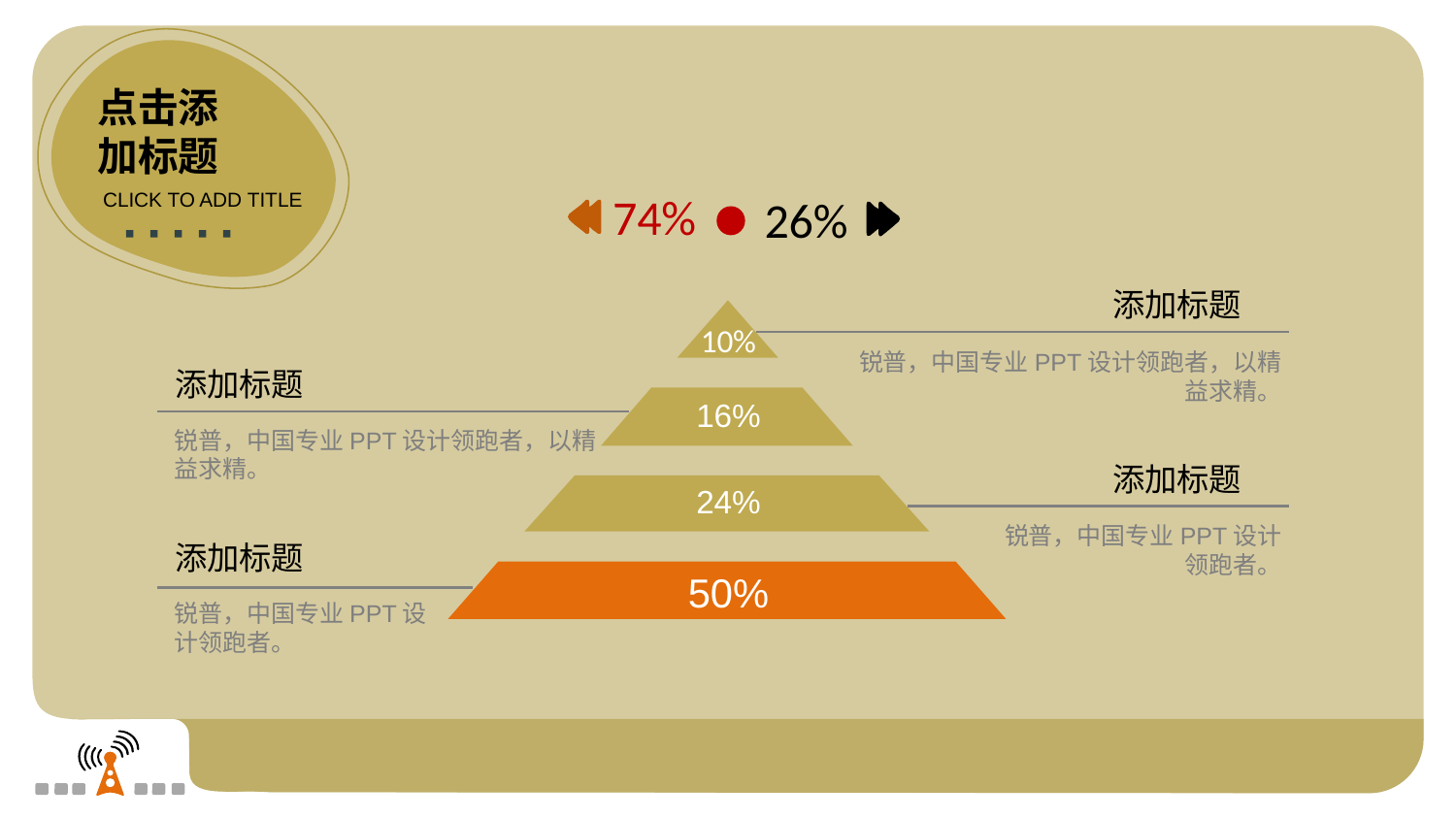

点击添加标题
CLICK TO ADD TITLE

74%
26%

添加标题

10%
锐普，中国专业PPT设计领跑者，以精益求精。
添加标题

16%
锐普，中国专业PPT设计领跑者，以精益求精。
添加标题
24%

锐普，中国专业PPT设计领跑者。
添加标题
50%

锐普，中国专业PPT设计领跑者。